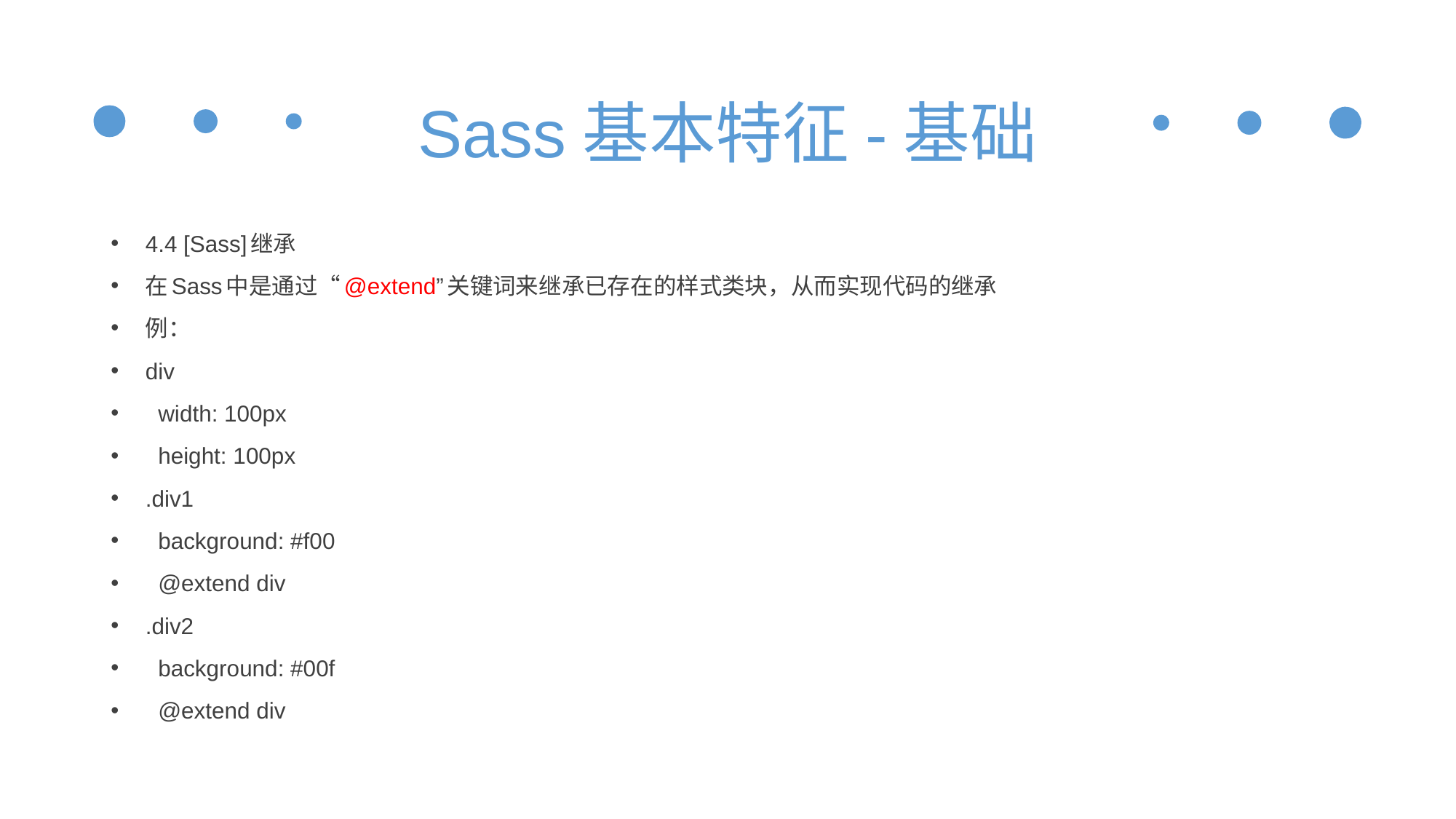

# Sass基本特征-基础
4.4 [Sass]继承
在Sass中是通过“@extend”关键词来继承已存在的样式类块，从而实现代码的继承
例：
div
  width: 100px
  height: 100px
.div1
  background: #f00
  @extend div
.div2
  background: #00f
  @extend div